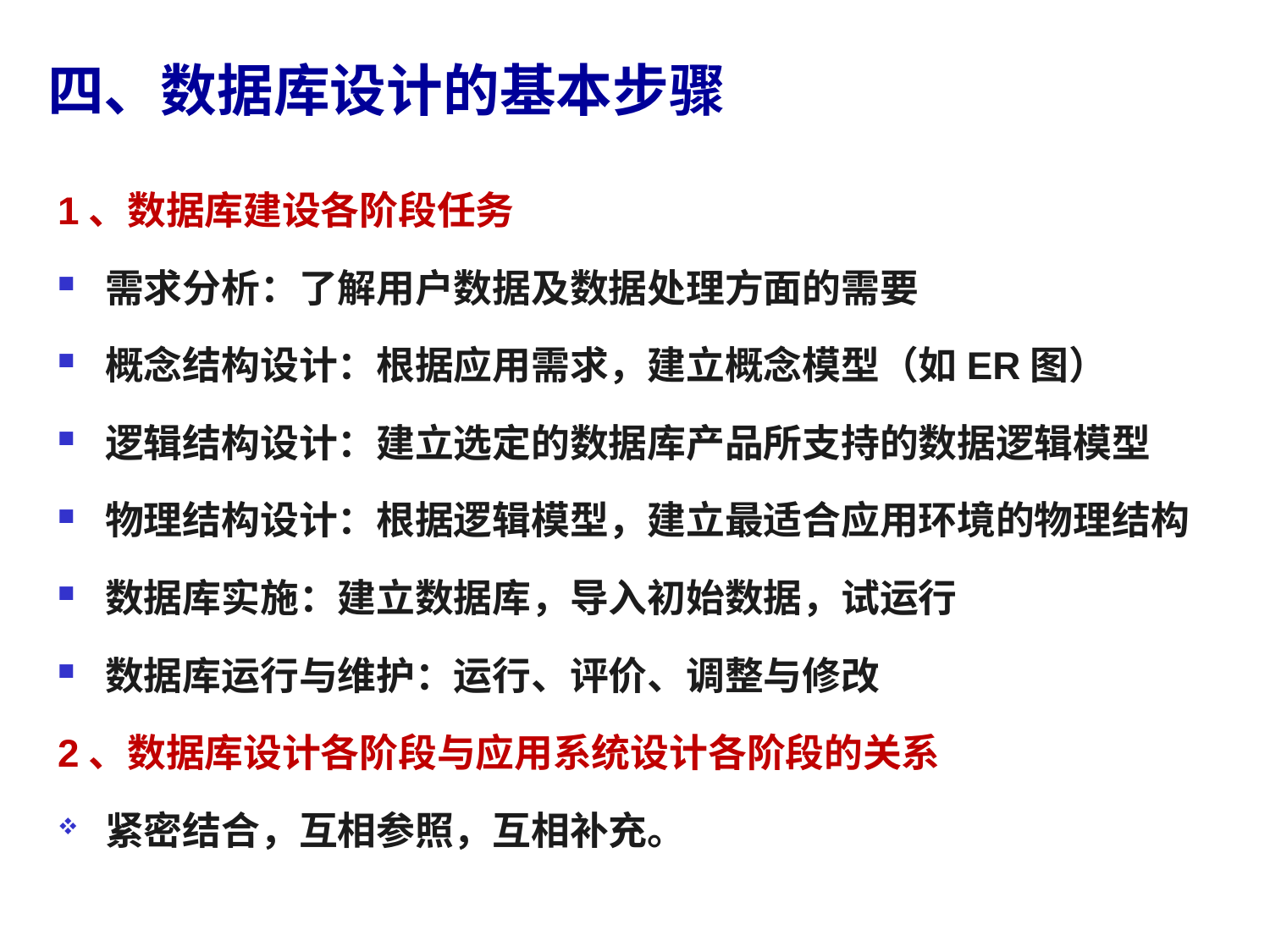

# 四、数据库设计的基本步骤
1、数据库建设各阶段任务
需求分析：了解用户数据及数据处理方面的需要
概念结构设计：根据应用需求，建立概念模型（如ER图）
逻辑结构设计：建立选定的数据库产品所支持的数据逻辑模型
物理结构设计：根据逻辑模型，建立最适合应用环境的物理结构
数据库实施：建立数据库，导入初始数据，试运行
数据库运行与维护：运行、评价、调整与修改
2、数据库设计各阶段与应用系统设计各阶段的关系
紧密结合，互相参照，互相补充。